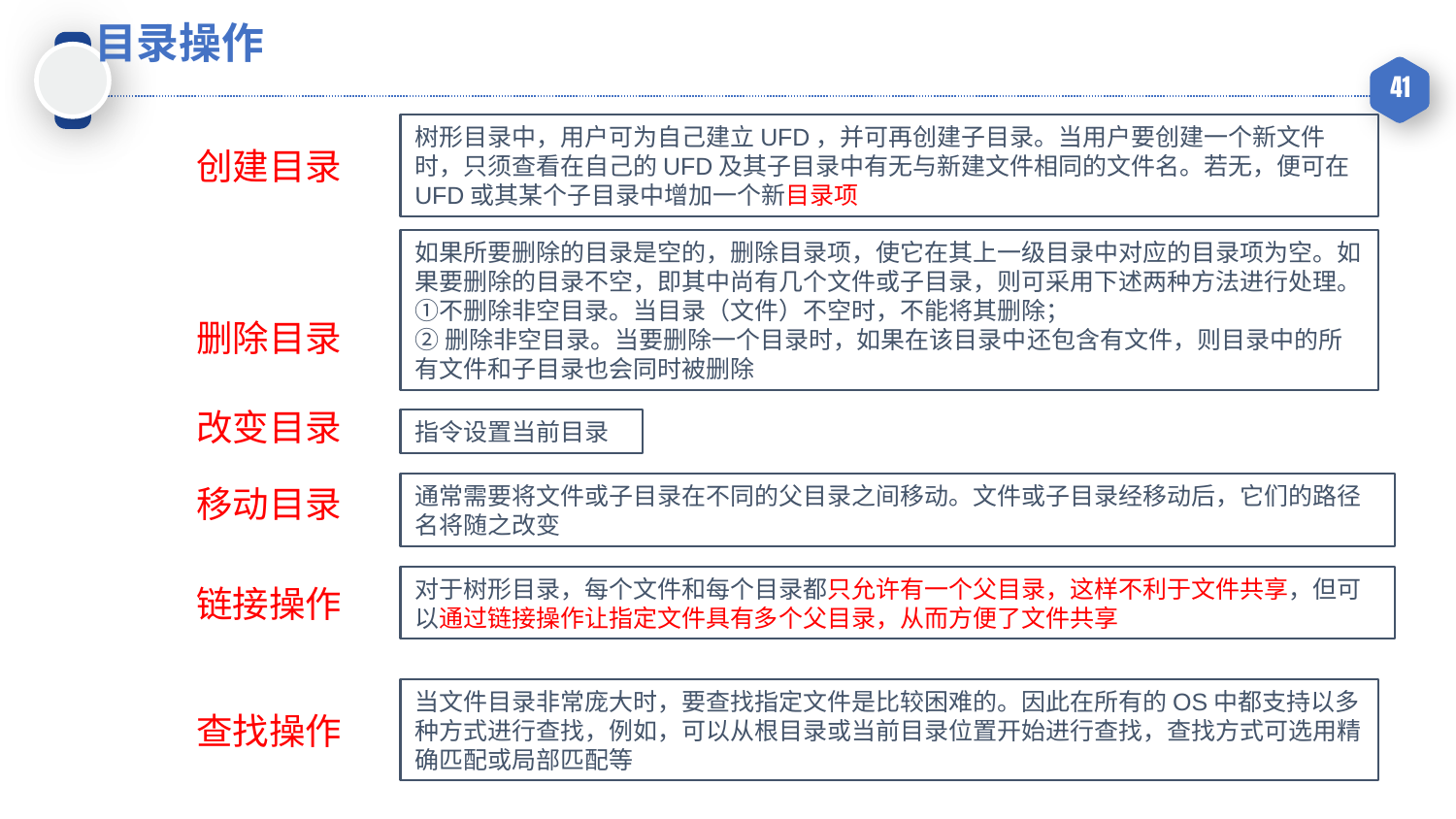

目录操作
树形目录中，用户可为自己建立UFD，并可再创建子目录。当用户要创建一个新文件时，只须查看在自己的UFD及其子目录中有无与新建文件相同的文件名。若无，便可在UFD或其某个子目录中增加一个新目录项
创建目录
如果所要删除的目录是空的，删除目录项，使它在其上一级目录中对应的目录项为空。如果要删除的目录不空，即其中尚有几个文件或子目录，则可采用下述两种方法进行处理。①不删除非空目录。当目录（文件）不空时，不能将其删除；
②删除非空目录。当要删除一个目录时，如果在该目录中还包含有文件，则目录中的所有文件和子目录也会同时被删除
删除目录
改变目录
指令设置当前目录
移动目录
通常需要将文件或子目录在不同的父目录之间移动。文件或子目录经移动后，它们的路径名将随之改变
对于树形目录，每个文件和每个目录都只允许有一个父目录，这样不利于文件共享，但可以通过链接操作让指定文件具有多个父目录，从而方便了文件共享
链接操作
当文件目录非常庞大时，要查找指定文件是比较困难的。因此在所有的OS中都支持以多种方式进行查找，例如，可以从根目录或当前目录位置开始进行查找，查找方式可选用精确匹配或局部匹配等
查找操作